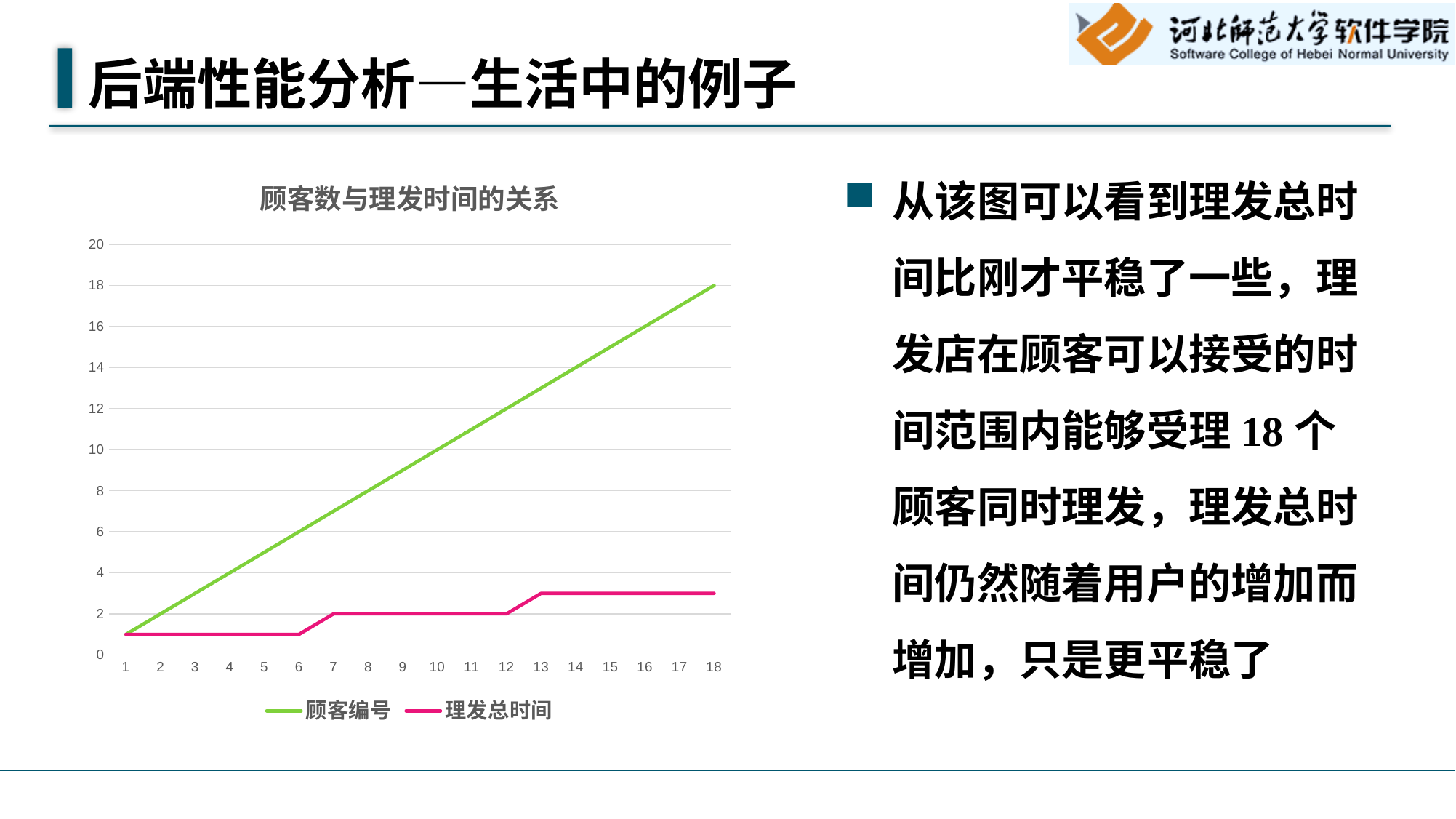

# 后端性能分析—生活中的例子
从该图可以看到理发总时间比刚才平稳了一些，理发店在顾客可以接受的时间范围内能够受理18个顾客同时理发，理发总时间仍然随着用户的增加而增加，只是更平稳了

### Chart: 顾客数与理发时间的关系

| Category | 顾客编号 | 理发总时间 |
|---|---|---|